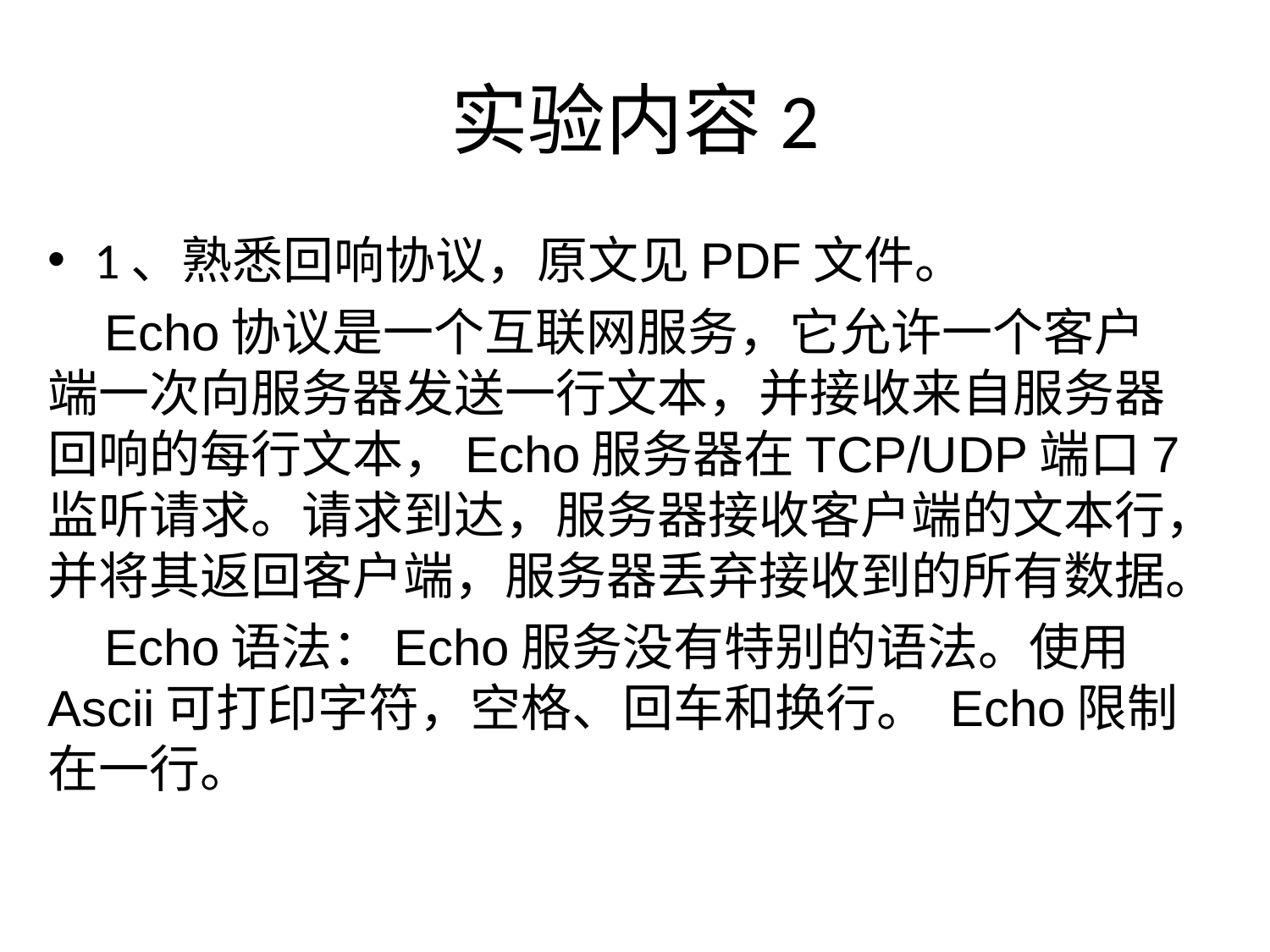

# 实验内容2
1、熟悉回响协议，原文见PDF文件。
    Echo协议是一个互联网服务，它允许一个客户端一次向服务器发送一行文本，并接收来自服务器回响的每行文本，Echo服务器在TCP/UDP端口7监听请求。请求到达，服务器接收客户端的文本行，并将其返回客户端，服务器丢弃接收到的所有数据。
    Echo语法：Echo服务没有特别的语法。使用Ascii可打印字符，空格、回车和换行。 Echo限制在一行。